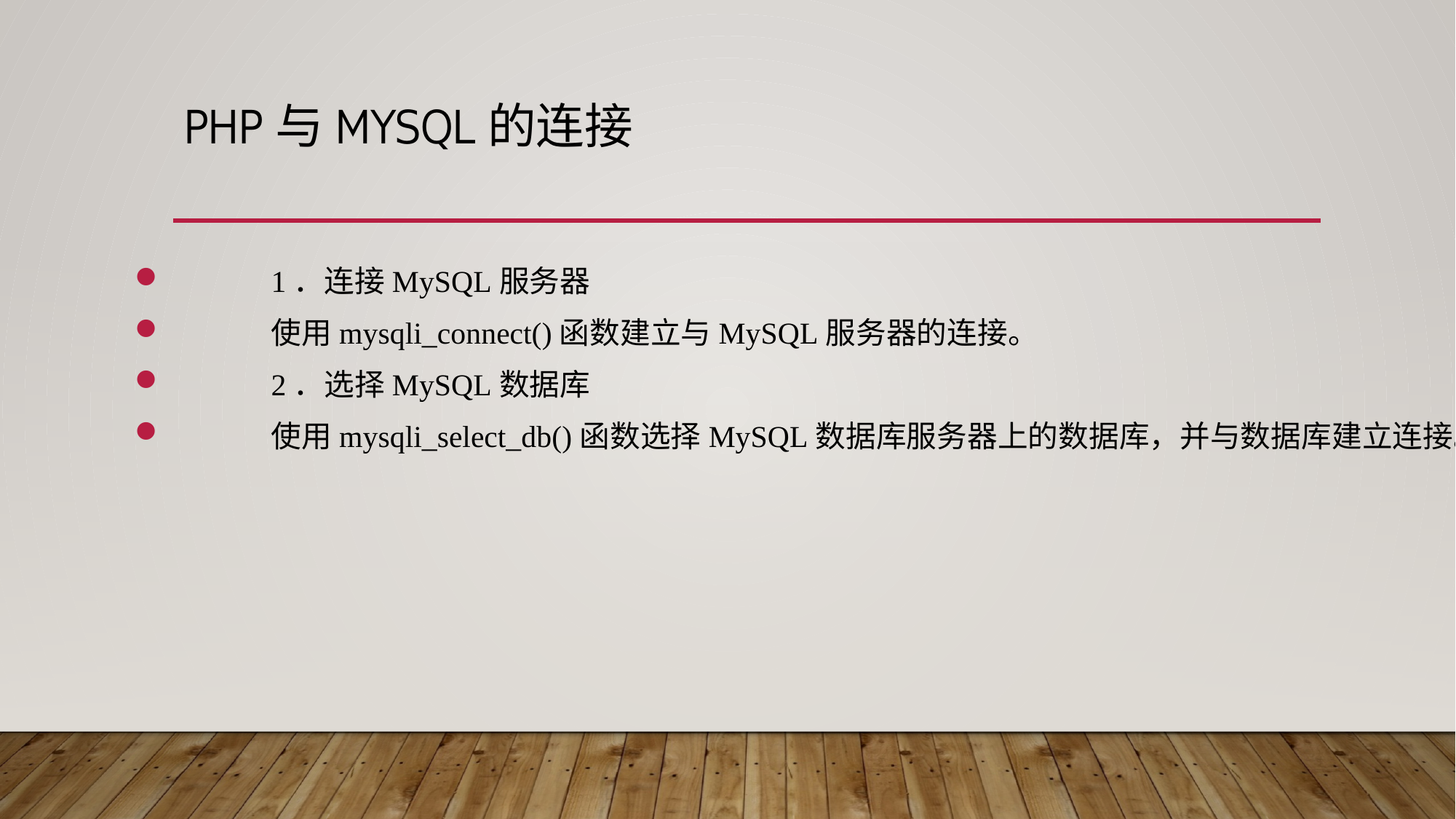

# php与mysql的连接
	1．连接MySQL服务器
	使用mysqli_connect()函数建立与MySQL服务器的连接。
	2．选择MySQL数据库
	使用mysqli_select_db()函数选择MySQL数据库服务器上的数据库，并与数据库建立连接。